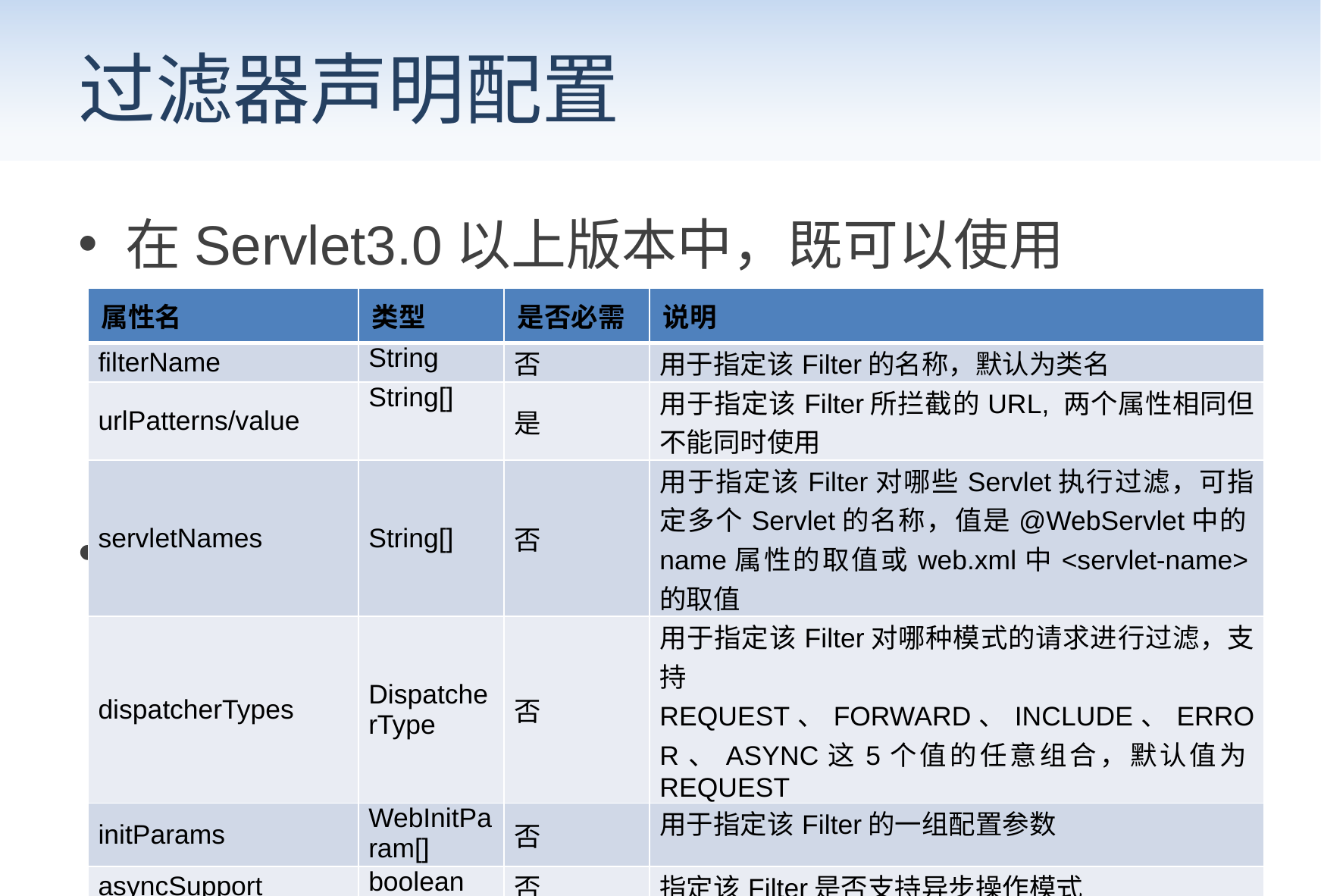

# 过滤器声明配置
在Servlet3.0以上版本中，既可以使用@WebFilter形式的Annotation对Filter进行声明配置，也可以在web.xml文件中进行配置。
@WebFilter所支持的常用属性
| 属性名 | 类型 | 是否必需 | 说明 |
| --- | --- | --- | --- |
| filterName | String | 否 | 用于指定该Filter的名称，默认为类名 |
| urlPatterns/value | String[] | 是 | 用于指定该Filter所拦截的URL, 两个属性相同但不能同时使用 |
| servletNames | String[] | 否 | 用于指定该Filter对哪些Servlet执行过滤，可指定多个Servlet的名称，值是@WebServlet中的name属性的取值或web.xml中<servlet-name>的取值 |
| dispatcherTypes | DispatcherType | 否 | 用于指定该Filter对哪种模式的请求进行过滤，支持REQUEST、FORWARD、INCLUDE、ERROR、ASYNC这5个值的任意组合，默认值为REQUEST |
| initParams | WebInitParam[] | 否 | 用于指定该Filter的一组配置参数 |
| asyncSupport | boolean | 否 | 指定该Filter是否支持异步操作模式 |
| displayName | String | 否 | 用于指定该Filter的显示名称 |
| description | String | 否 | 指定该Filter的描述信息 |